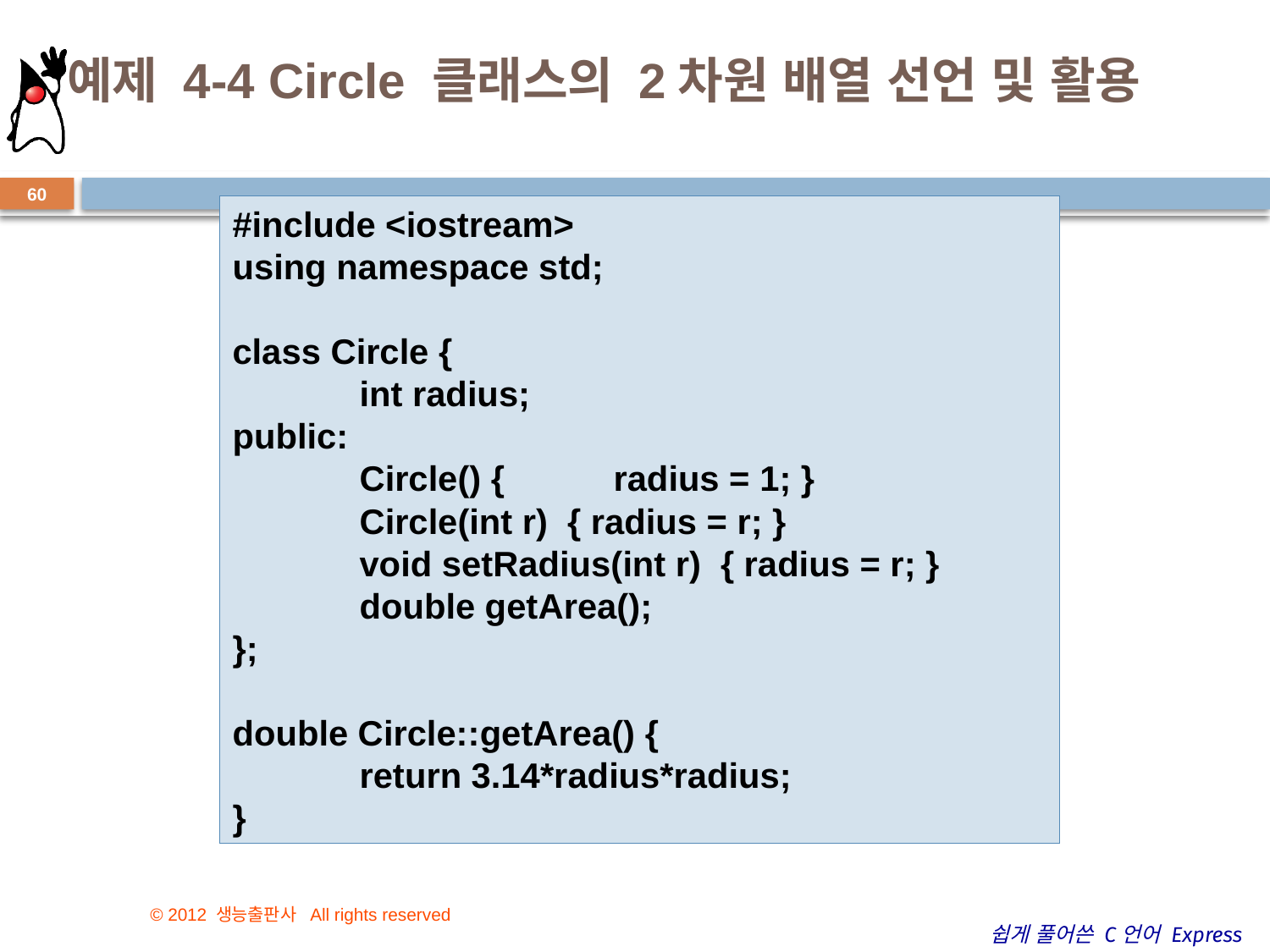

# 예제 4-4 Circle 클래스의 2차원 배열 선언 및 활용
60
#include <iostream>
using namespace std;

class Circle {
	int radius;
public:
	Circle() {	radius = 1; }
	Circle(int r)  { radius = r; }
	void setRadius(int r)  { radius = r; }
	double getArea();
};

double Circle::getArea() {
	return 3.14*radius*radius;
}